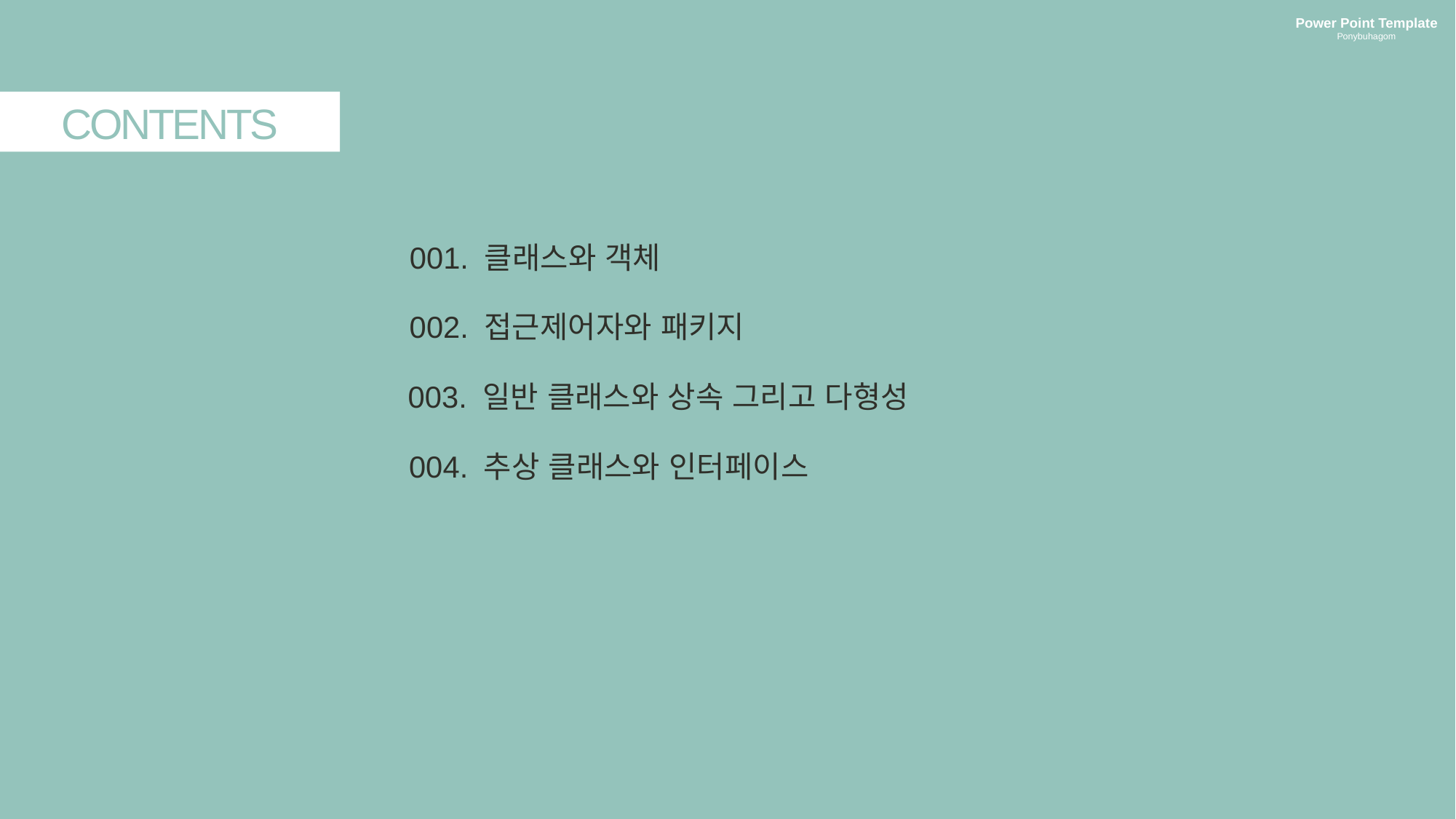

Power Point Template
Ponybuhagom
CONTENTS

001. 클래스와 객체
002. 접근제어자와 패키지
003. 일반 클래스와 상속 그리고 다형성
004. 추상 클래스와 인터페이스